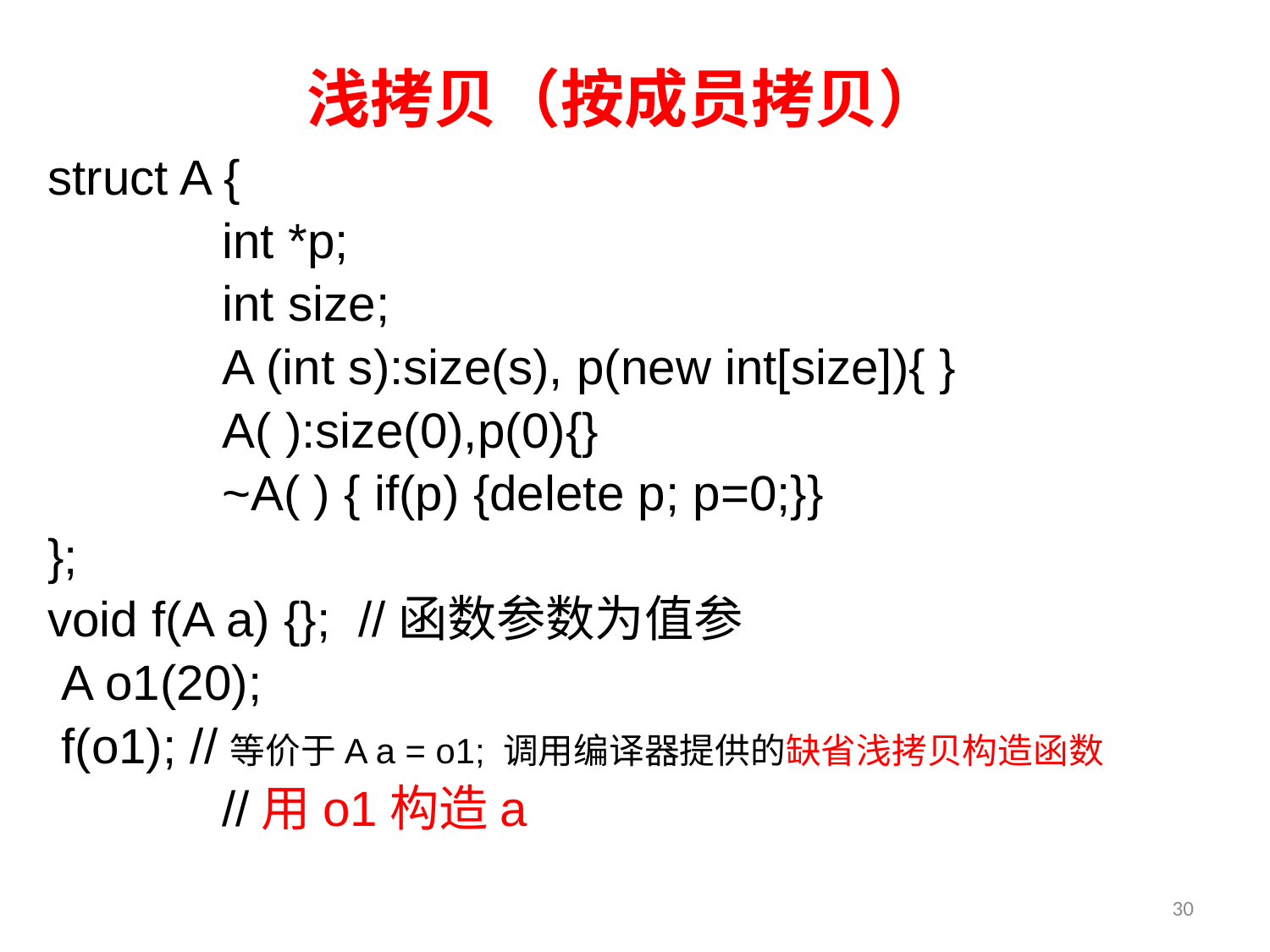

# 浅拷贝（按成员拷贝）
struct A {
     	int *p;
		int size;
		A (int s):size(s), p(new int[size]){ }
		A( ):size(0),p(0){}
		~A( ) { if(p) {delete p; p=0;}}
};
void f(A a) {};  //函数参数为值参
 A o1(20);
 f(o1); //等价于A a = o1; 调用编译器提供的缺省浅拷贝构造函数
		//用o1构造a
30